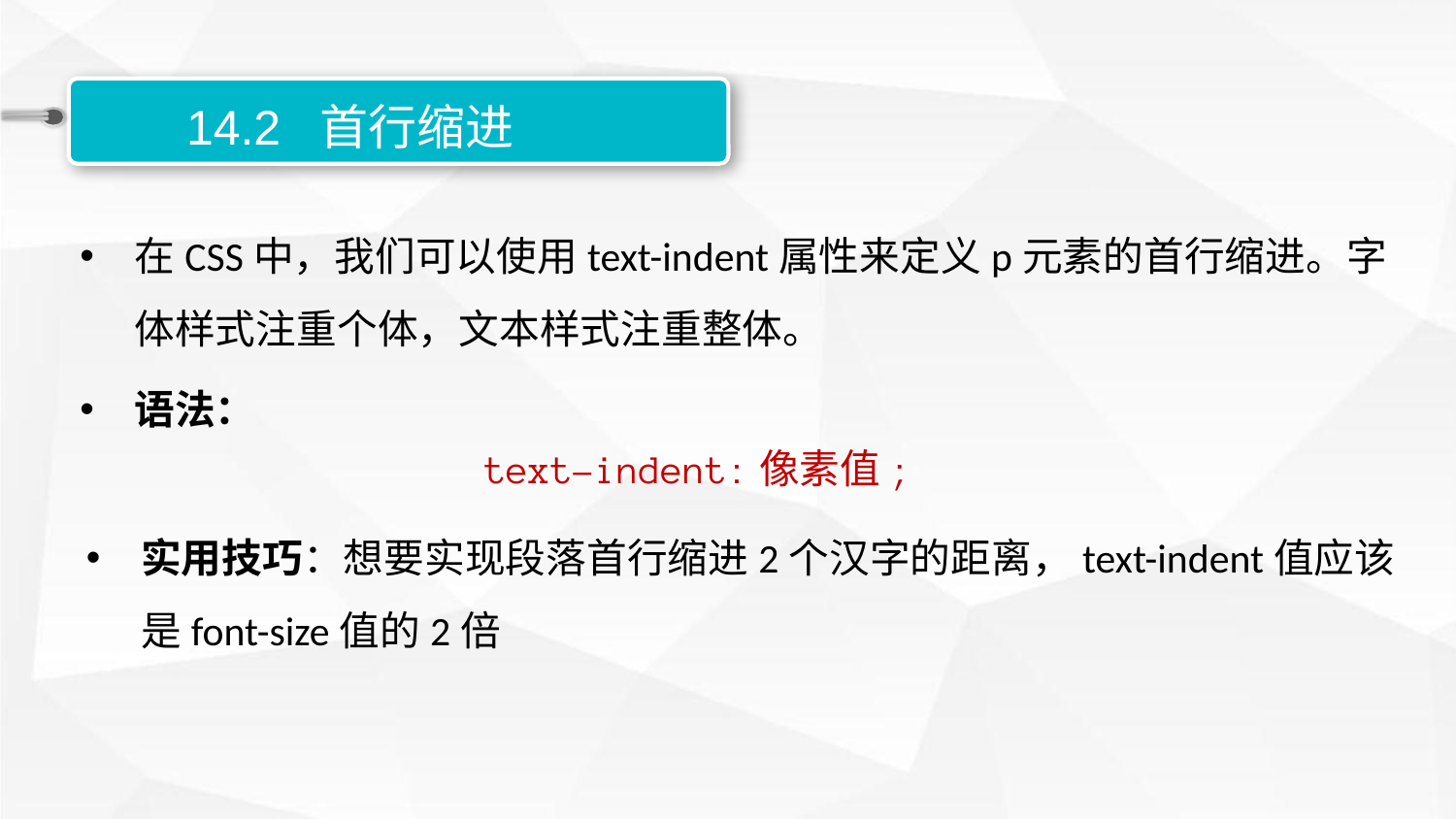

14.2  首行缩进

在CSS中，我们可以使用text-indent属性来定义p元素的首行缩进。字体样式注重个体，文本样式注重整体。
语法：
text-indent:像素值;
实用技巧：想要实现段落首行缩进2个汉字的距离，text-indent值应该是font-size值的2倍